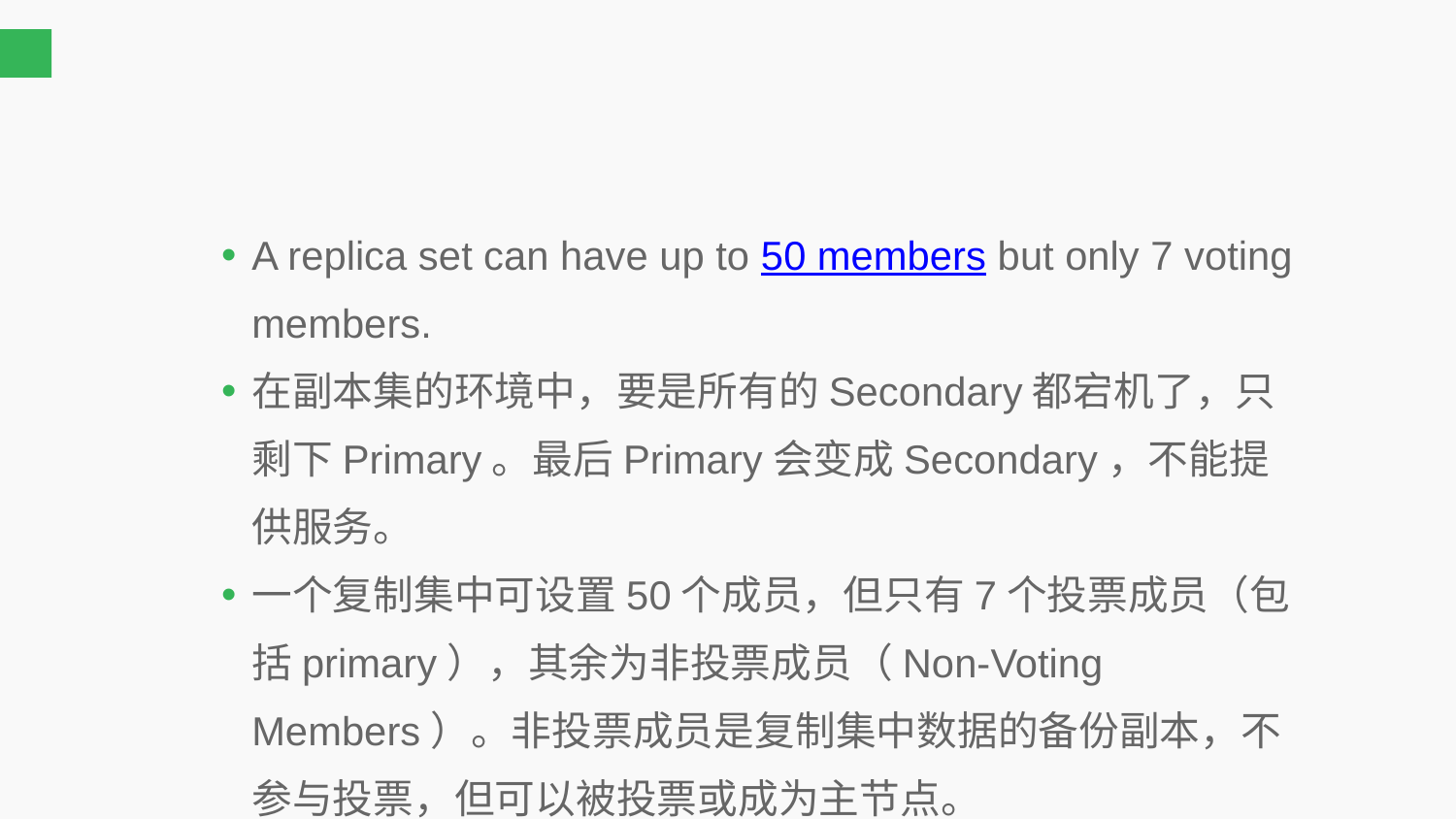

#
A replica set can have up to 50 members but only 7 voting members.
在副本集的环境中，要是所有的Secondary都宕机了，只剩下Primary。最后Primary会变成Secondary，不能提供服务。
一个复制集中可设置50个成员，但只有7个投票成员（包括primary），其余为非投票成员（Non-Voting Members）。非投票成员是复制集中数据的备份副本，不参与投票，但可以被投票或成为主节点。